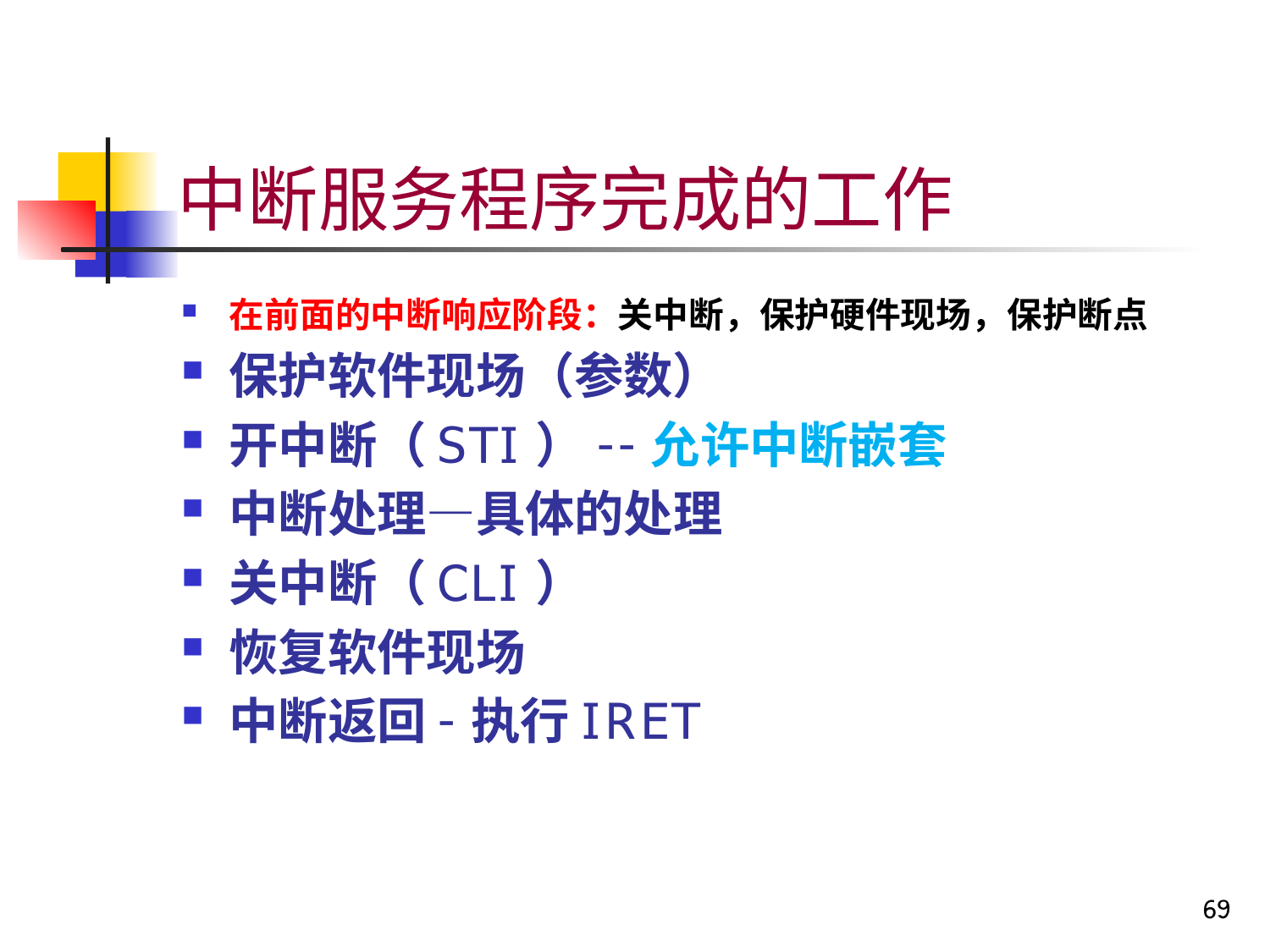

# 中断服务程序完成的工作
在前面的中断响应阶段：关中断，保护硬件现场，保护断点
保护软件现场（参数）
开中断（STI）--允许中断嵌套
中断处理—具体的处理
关中断（CLI）
恢复软件现场
中断返回-执行IRET
69